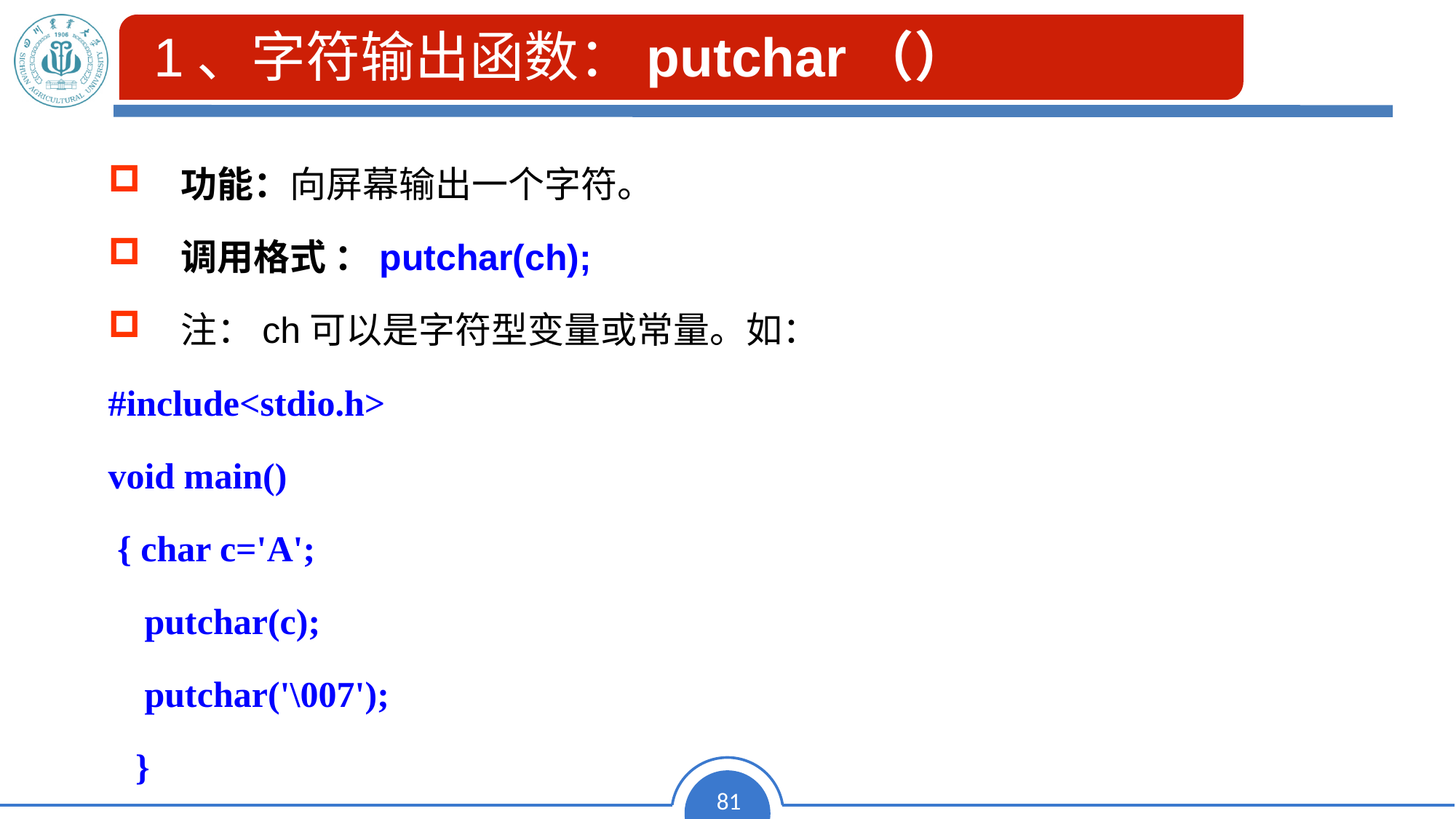

1、字符输出函数：putchar（）
功能：向屏幕输出一个字符。
调用格式 ：putchar(ch);
注：ch可以是字符型变量或常量。如：
#include<stdio.h>
void main()
 { char c='A';
    putchar(c);
    putchar('\007');
   }